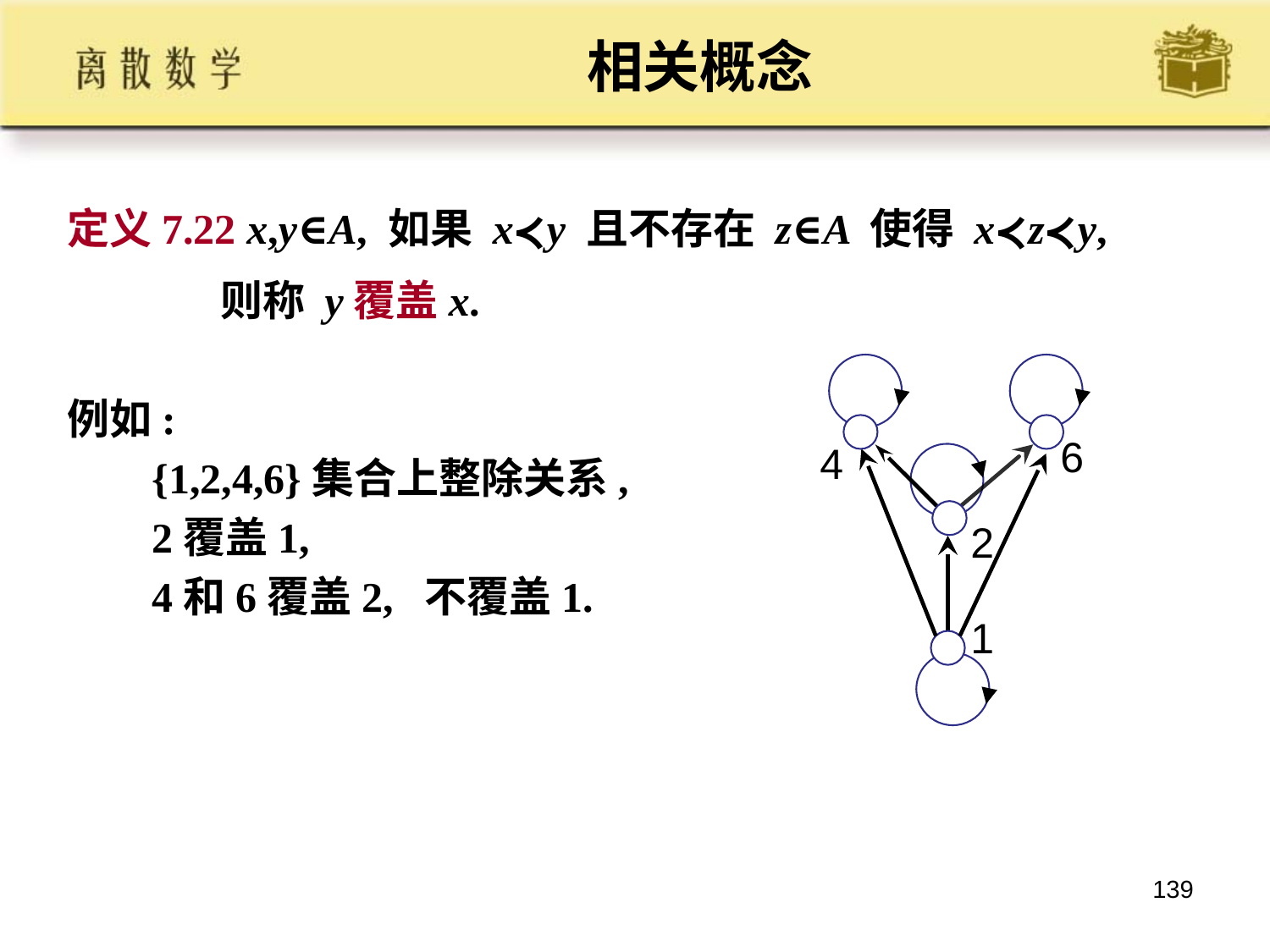

# 相关概念
定义7.22 x,y∈A, 如果 x≺y 且不存在 z∈A 使得 x≺z≺y,
               则称 y覆盖x.

例如:
        {1,2,4,6}集合上整除关系,
        2覆盖1,
        4和6覆盖2,  不覆盖1.

6
4

2
1

139